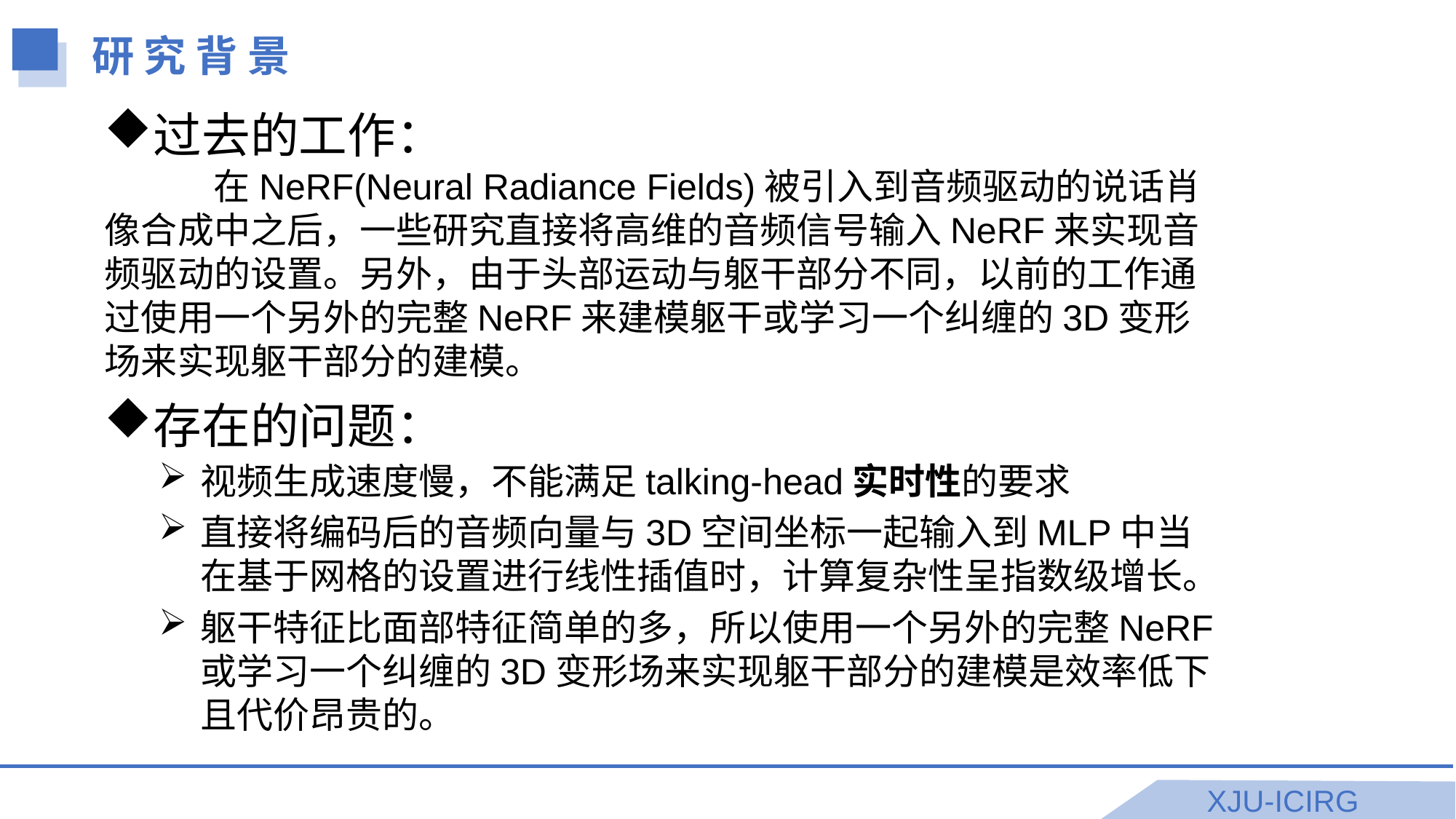

研 究 背 景

过去的工作：
	在NeRF(Neural Radiance Fields)被引入到音频驱动的说话肖像合成中之后，一些研究直接将高维的音频信号输入NeRF来实现音频驱动的设置。另外，由于头部运动与躯干部分不同，以前的工作通过使用一个另外的完整NeRF来建模躯干或学习一个纠缠的3D变形场来实现躯干部分的建模。
存在的问题：
视频生成速度慢，不能满足talking-head实时性的要求
直接将编码后的音频向量与3D空间坐标一起输入到MLP中当在基于网格的设置进行线性插值时，计算复杂性呈指数级增长。
躯干特征比面部特征简单的多，所以使用一个另外的完整NeRF或学习一个纠缠的3D变形场来实现躯干部分的建模是效率低下且代价昂贵的。
XJU-ICIRG